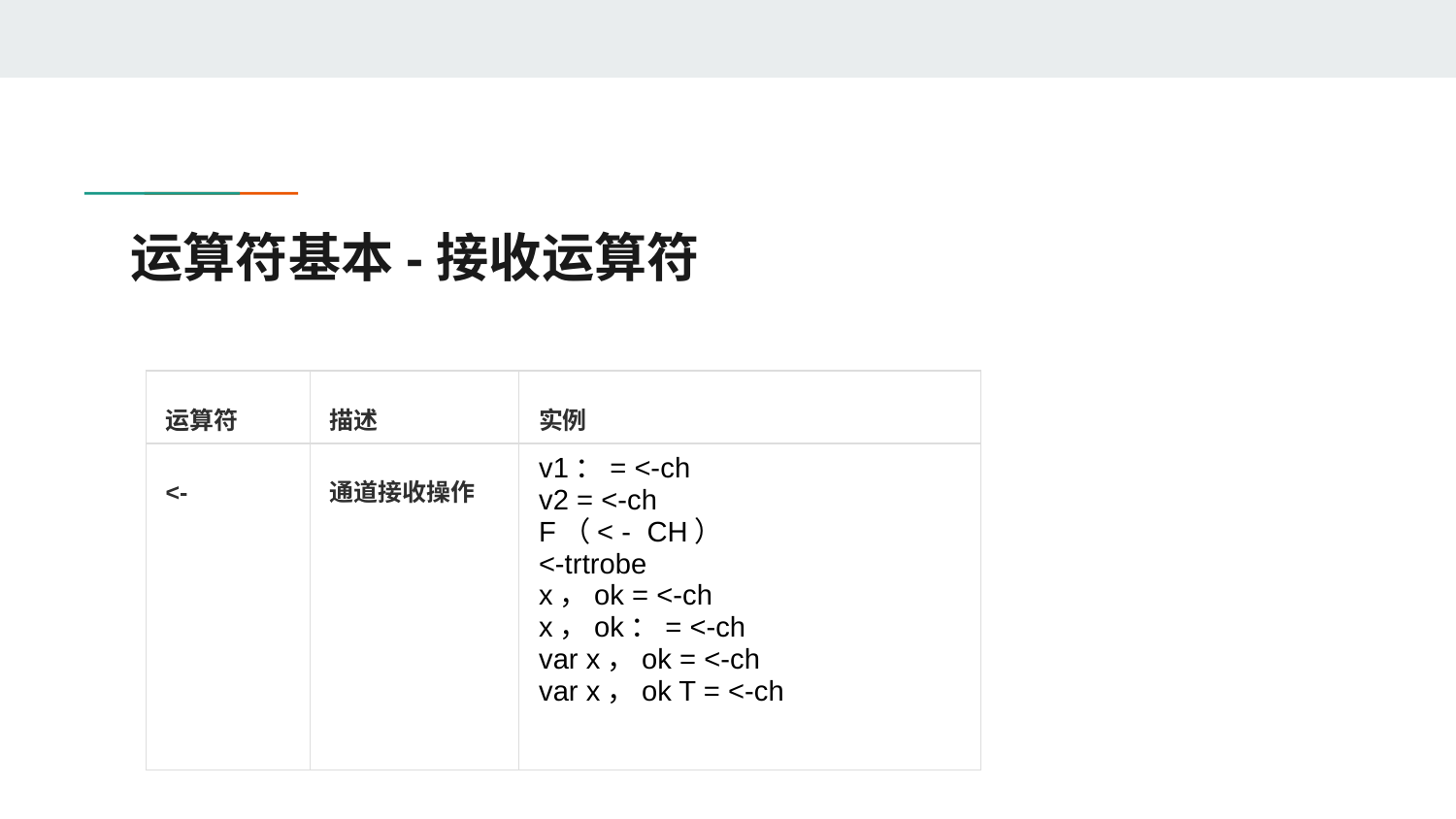

# 运算符基本-接收运算符

| 运算符 | 描述 | 实例 |
| --- | --- | --- |
| <- | 通道接收操作 | v1：= <-ch v2 = <-ch F（< - CH） <-trtrobe x，ok = <-ch x，ok：= <-ch var x，ok = <-ch var x，ok T = <-ch |